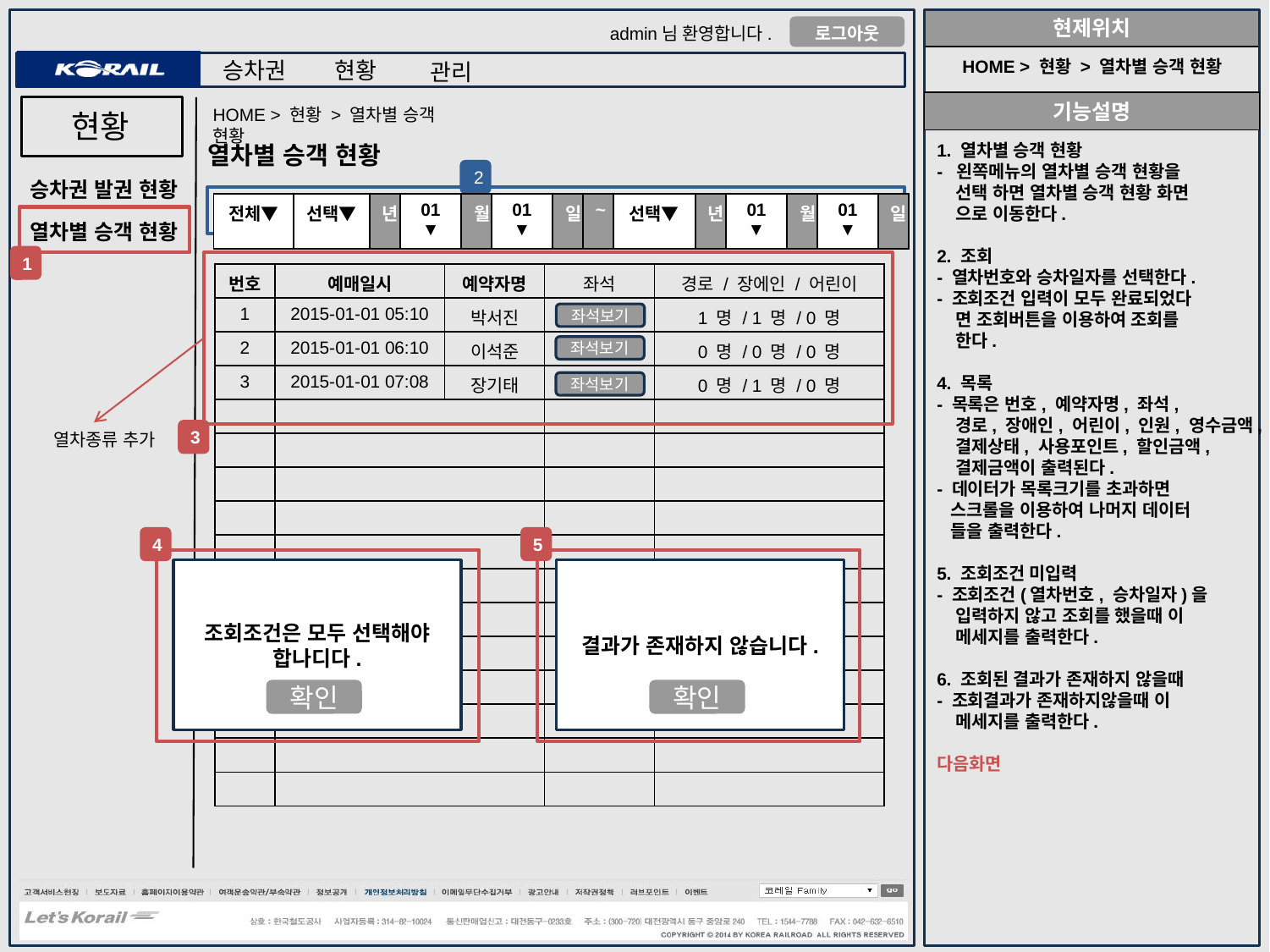

HOME > 현황 > 열차별 승객 현황
HOME > 현황 > 열차별 승객 현황
현황
열차별 승객 현황
1. 열차별 승객 현황
-  왼쪽메뉴의 열차별 승객 현황을
   선택 하면 열차별 승객 현황 화면
   으로 이동한다.

2. 조회
- 열차번호와 승차일자를 선택한다.
- 조회조건 입력이 모두 완료되었다
   면 조회버튼을 이용하여 조회를
   한다.

4. 목록
- 목록은 번호, 예약자명, 좌석,
   경로, 장애인, 어린이, 인원, 영수금액,
   결제상태, 사용포인트, 할인금액,
   결제금액이 출력된다.
- 데이터가 목록크기를 초과하면
  스크롤을 이용하여 나머지 데이터
  들을 출력한다.

5. 조회조건 미입력
- 조회조건(열차번호, 승차일자)을
   입력하지 않고 조회를 했을때 이
   메세지를 출력한다.

6. 조회된 결과가 존재하지 않을때
- 조회결과가 존재하지않을때 이
   메세지를 출력한다.

다음화면
2
승차권 발권 현황

| 전체▼ | 선택▼ | 년 | 01▼ | 월 | 01▼ | 일 | ~ | 선택▼ | 년 | 01▼ | 월 | 01▼ | 일 |
| --- | --- | --- | --- | --- | --- | --- | --- | --- | --- | --- | --- | --- | --- |

열차별 승객 현황

1

| 번호 | 예매일시 | 예약자명 | 좌석 | 경로 / 장에인 / 어린이 |
| --- | --- | --- | --- | --- |
| 1 | 2015-01-01 05:10 | 박서진 |  | 1 명 / 1 명 / 0 명 |
| 2 | 2015-01-01 06:10 | 이석준 |  | 0 명 / 0 명 / 0 명 |
| 3 | 2015-01-01 07:08 | 장기태 |  | 0 명 / 1 명 / 0 명 |
|  |  |  |  |  |
|  |  |  |  |  |
|  |  |  |  |  |
|  |  |  |  |  |
|  |  |  |  |  |
|  |  |  |  |  |
|  |  |  |  |  |
|  |  |  |  |  |
|  |  |  |  |  |
|  |  |  |  |  |
|  |  |  |  |  |
|  |  |  |  |  |
좌석보기
좌석보기
좌석보기

3
열차종류 추가

5
4

조회조건은 모두 선택해야 합나디다.
결과가 존재하지 않습니다.
확인
확인